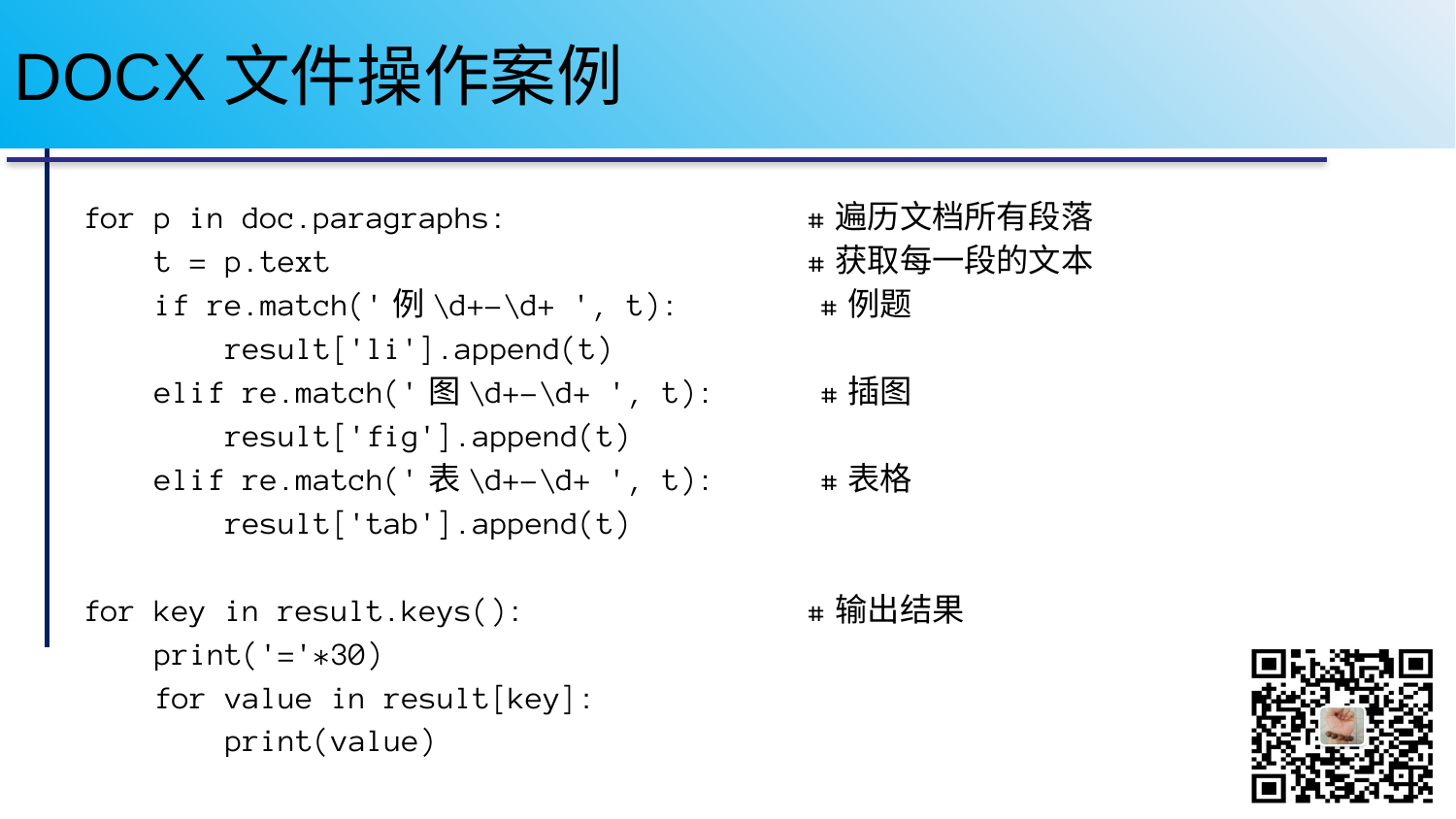

# DOCX文件操作案例
for p in doc.paragraphs:                 #遍历文档所有段落
    t = p.text                           #获取每一段的文本
    if re.match('例\d+-\d+ ', t):        #例题
        result['li'].append(t)
    elif re.match('图\d+-\d+ ', t):      #插图
        result['fig'].append(t)
    elif re.match('表\d+-\d+ ', t):      #表格
        result['tab'].append(t)

for key in result.keys():                #输出结果
    print('='*30)
    for value in result[key]:
        print(value)